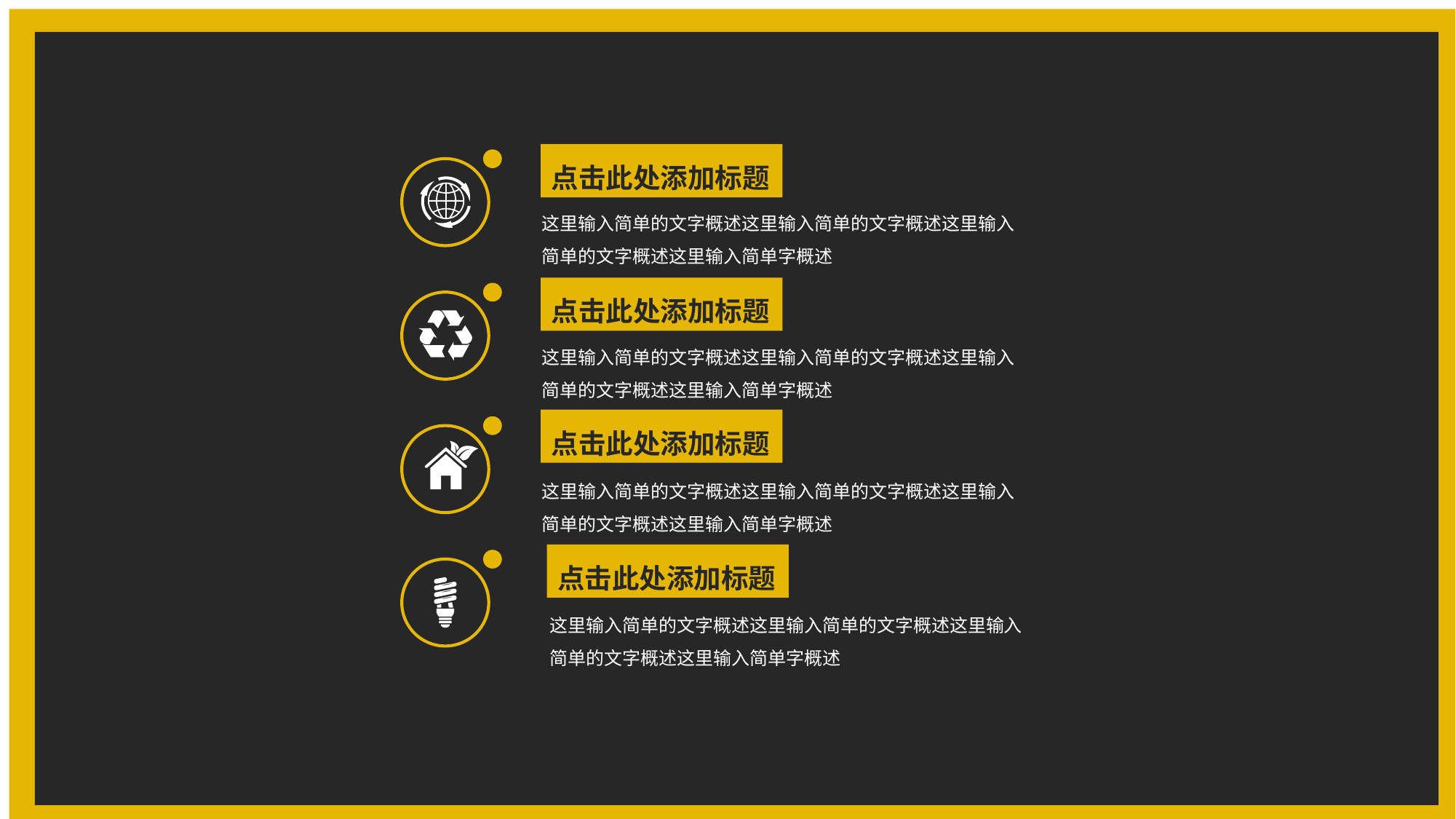

点击此处添加标题

这里输入简单的文字概述这里输入简单的文字概述这里输入
简单的文字概述这里输入简单字概述
点击此处添加标题

这里输入简单的文字概述这里输入简单的文字概述这里输入
简单的文字概述这里输入简单字概述
点击此处添加标题

这里输入简单的文字概述这里输入简单的文字概述这里输入
简单的文字概述这里输入简单字概述
点击此处添加标题

这里输入简单的文字概述这里输入简单的文字概述这里输入
简单的文字概述这里输入简单字概述